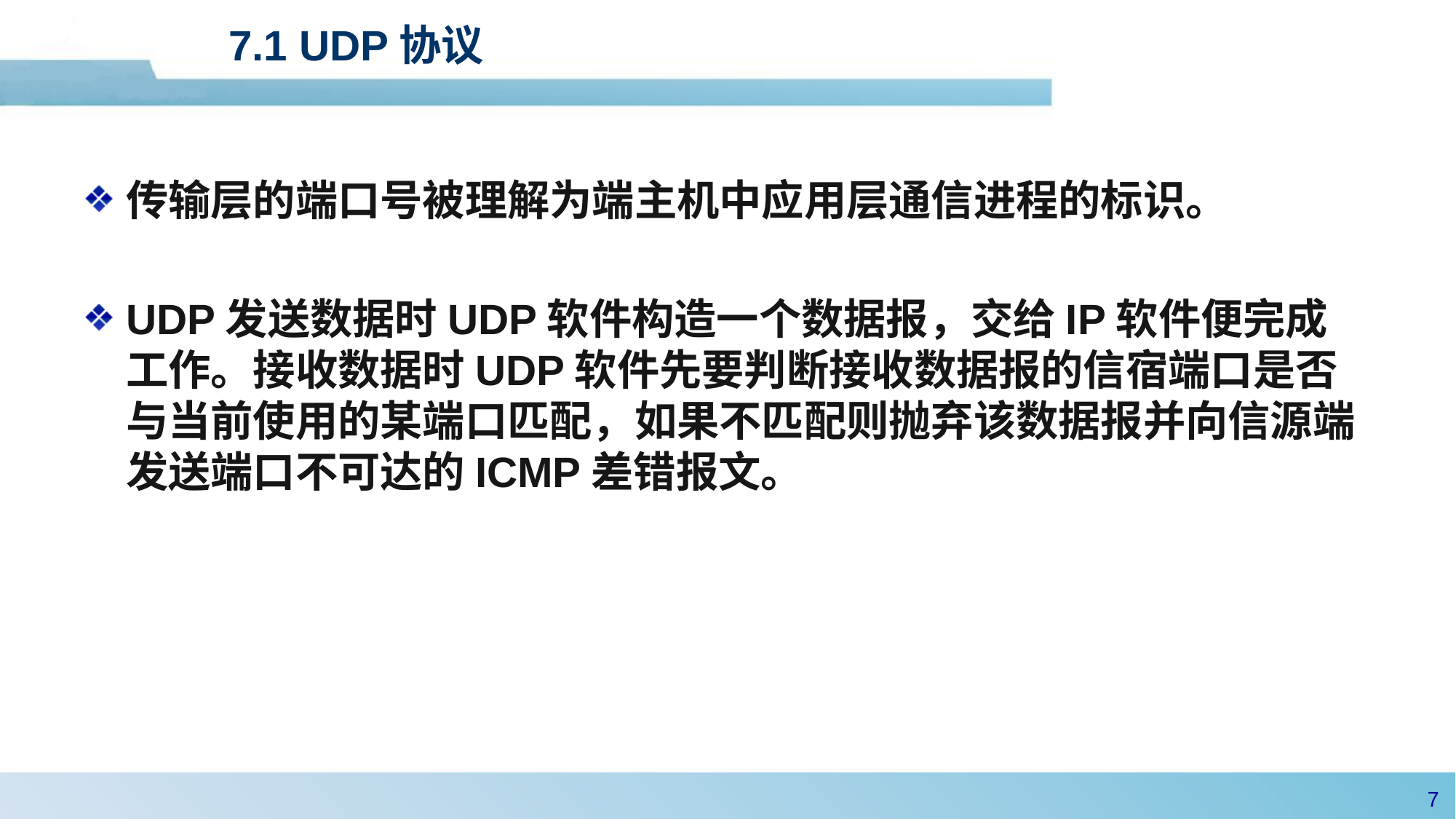

# 7.1 UDP协议

传输层的端口号被理解为端主机中应用层通信进程的标识。

UDP发送数据时UDP软件构造一个数据报，交给IP软件便完成工作。接收数据时UDP软件先要判断接收数据报的信宿端口是否与当前使用的某端口匹配，如果不匹配则抛弃该数据报并向信源端发送端口不可达的ICMP差错报文。
7